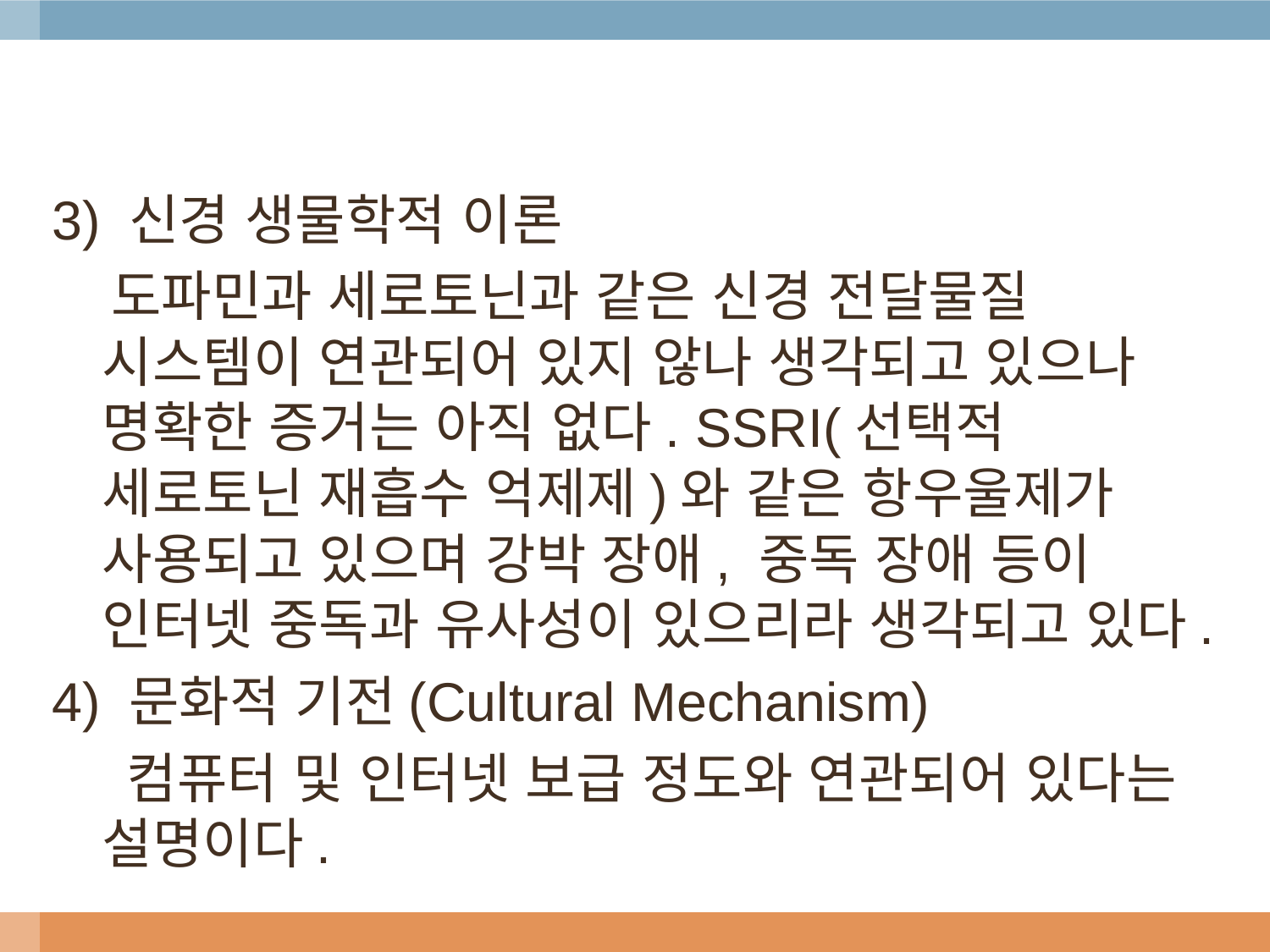

3) 신경 생물학적 이론
   도파민과 세로토닌과 같은 신경 전달물질 시스템이 연관되어 있지 않나 생각되고 있으나 명확한 증거는 아직 없다. SSRI(선택적 세로토닌 재흡수 억제제)와 같은 항우울제가 사용되고 있으며 강박 장애, 중독 장애 등이 인터넷 중독과 유사성이 있으리라 생각되고 있다.
4) 문화적 기전(Cultural Mechanism)
    컴퓨터 및 인터넷 보급 정도와 연관되어 있다는 설명이다.